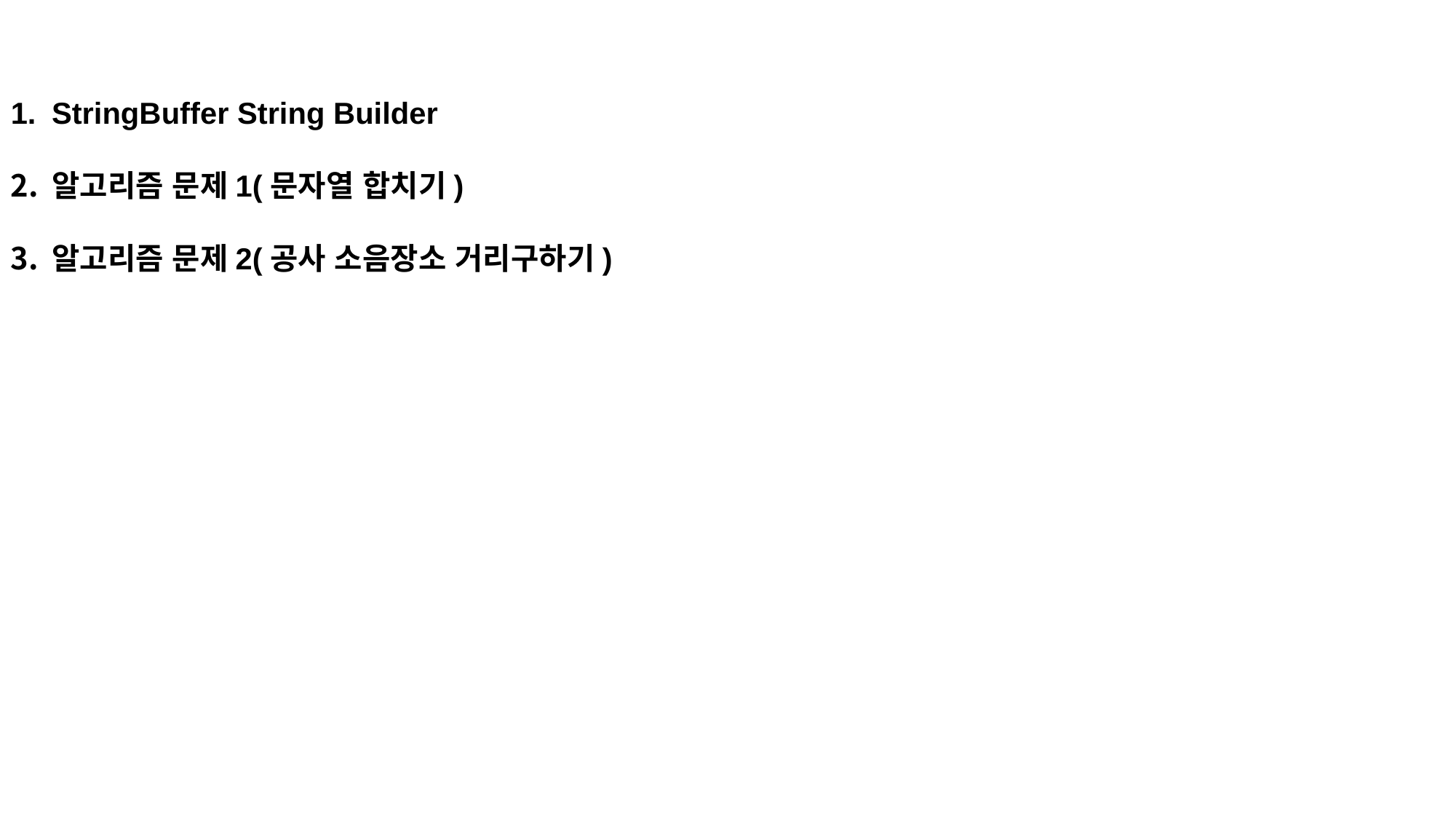

StringBuffer String Builder
알고리즘 문제1(문자열 합치기)
알고리즘 문제2(공사 소음장소 거리구하기)